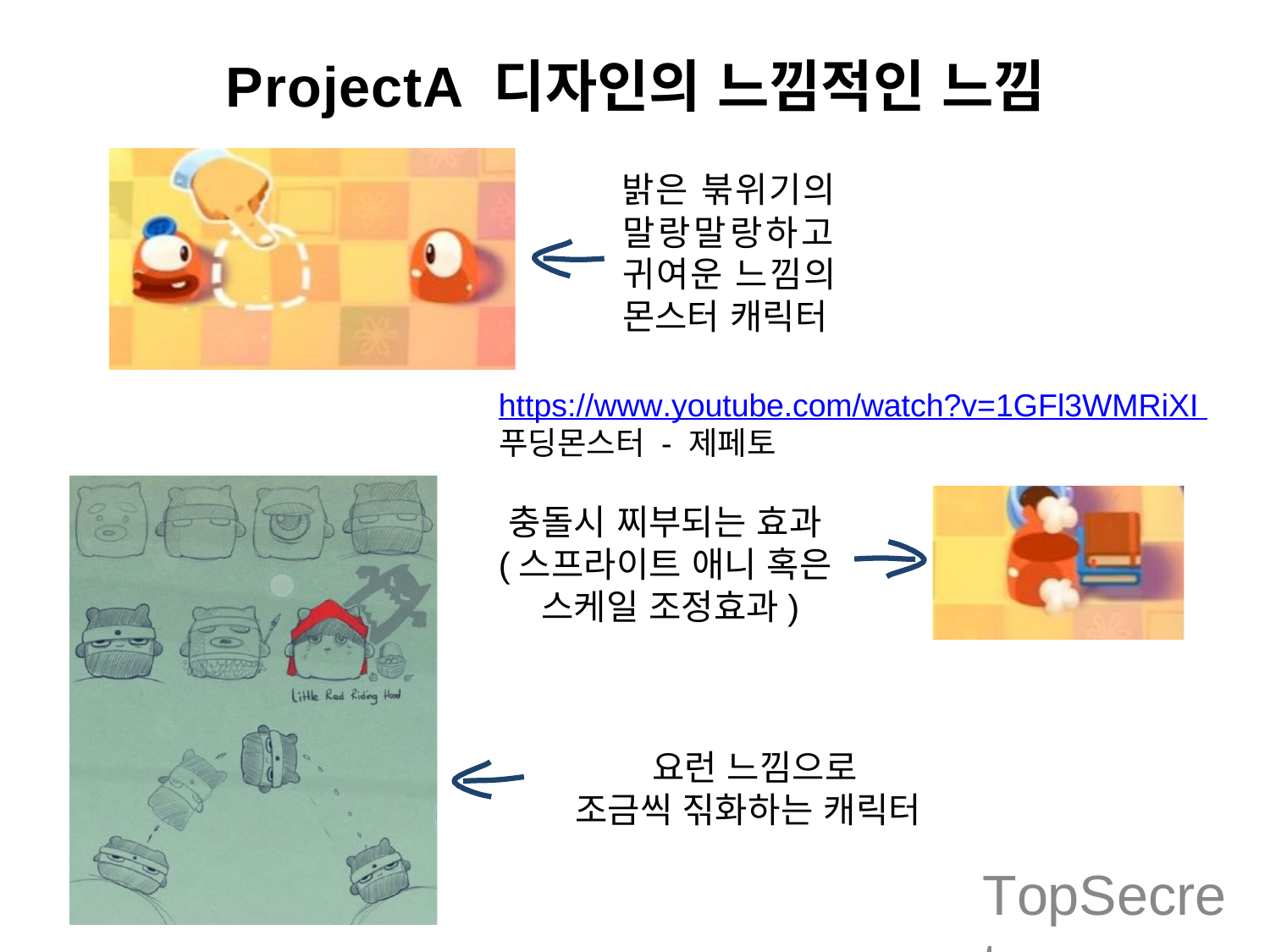

# ProjectA 디자인의 느낌적인 느낌

밝은 붂위기의  말랑말랑하고  귀여운 느낌의  몬스터 캐릭터

https://www.youtube.com/watch?v=1GFl3WMRiXI  푸딩몬스터 - 제페토

충돌시 찌부되는 효과  (스프라이트 애니 혹은  스케일 조정효과)

요런 느낌으로  조금씩 짂화하는 캐릭터

TopSecret